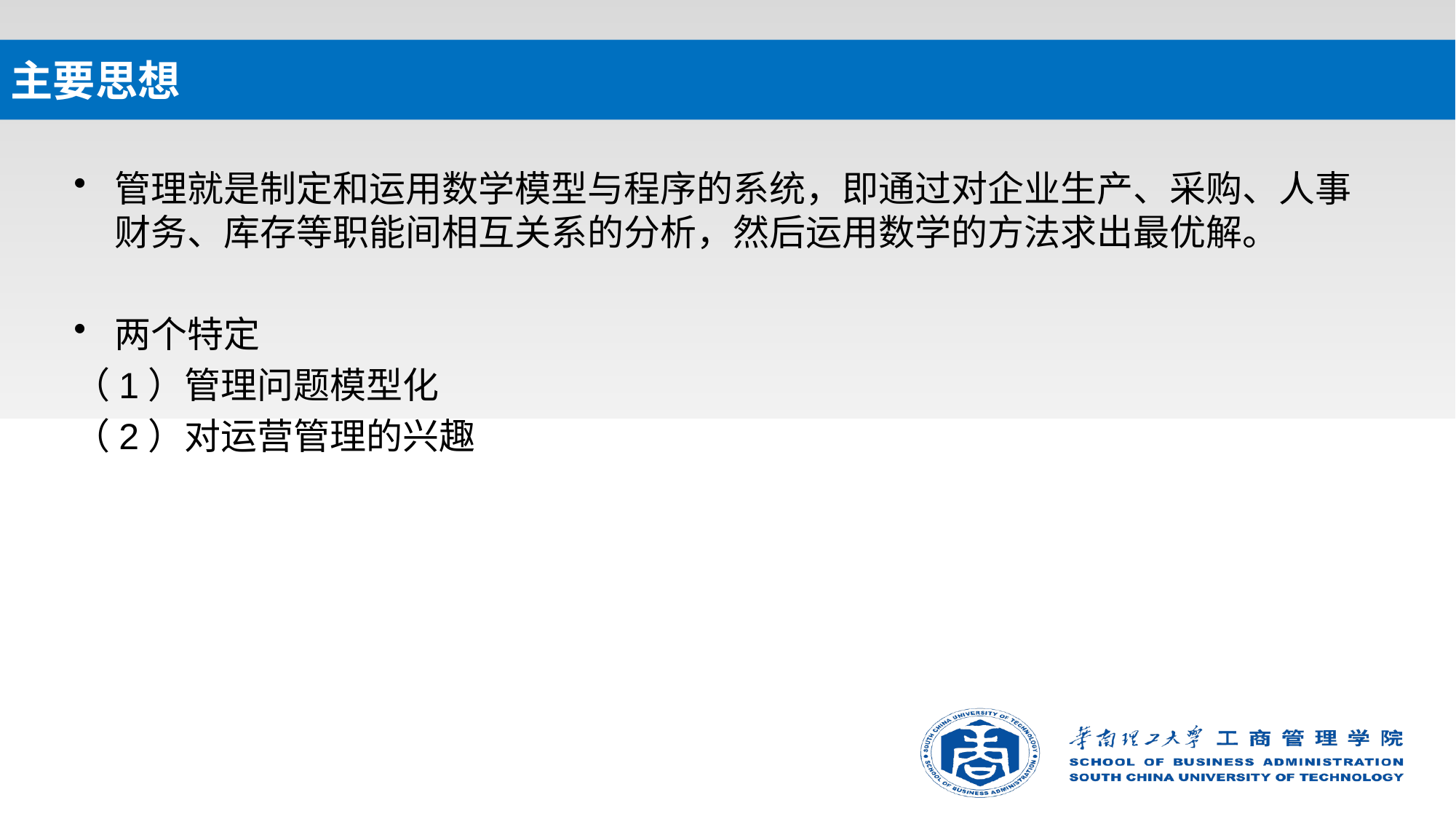

# 主要思想
管理就是制定和运用数学模型与程序的系统，即通过对企业生产、采购、人事财务、库存等职能间相互关系的分析，然后运用数学的方法求出最优解。

两个特定
（1）管理问题模型化
（2）对运营管理的兴趣